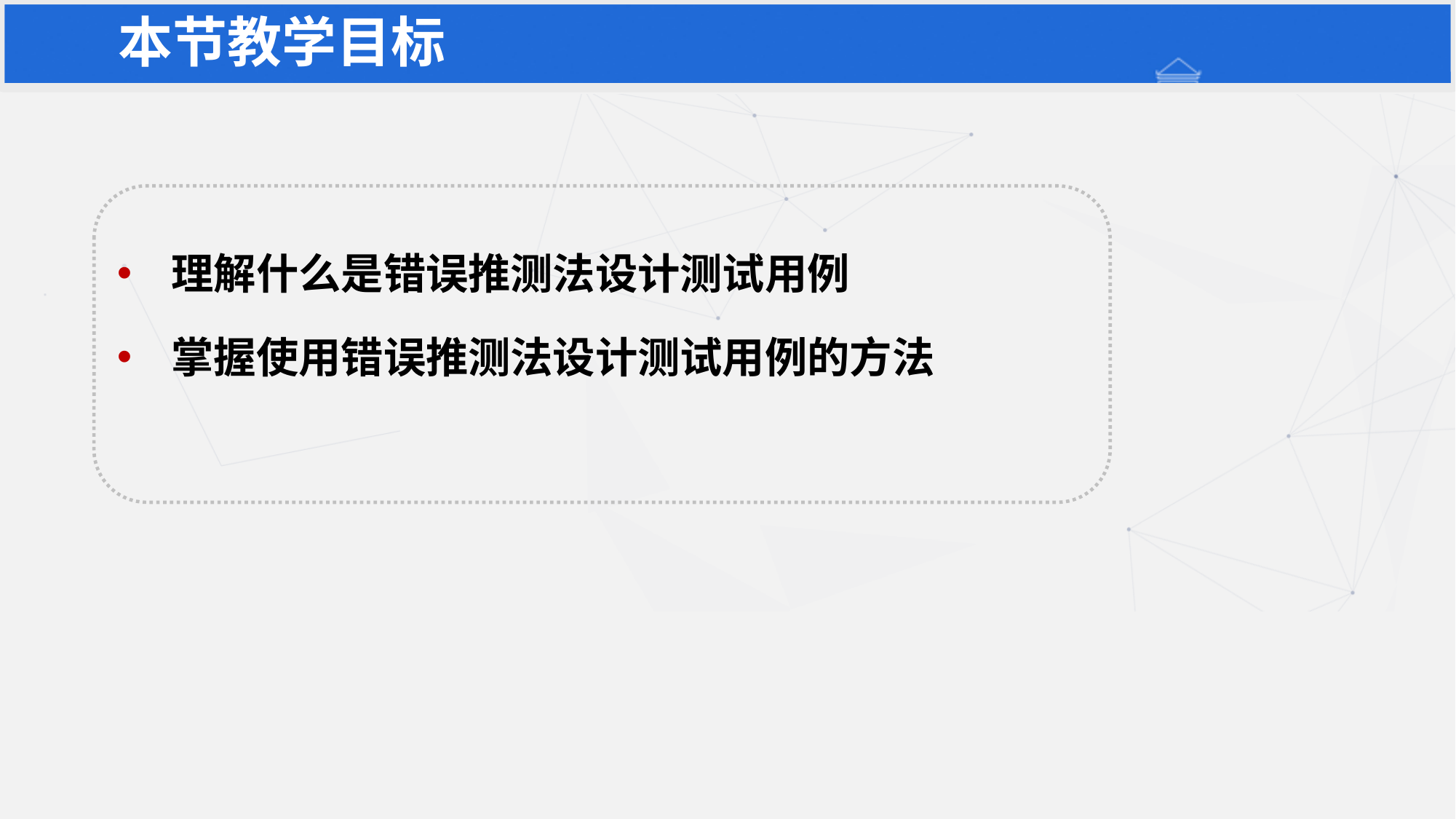

# 本节教学目标

理解什么是错误推测法设计测试用例
掌握使用错误推测法设计测试用例的方法